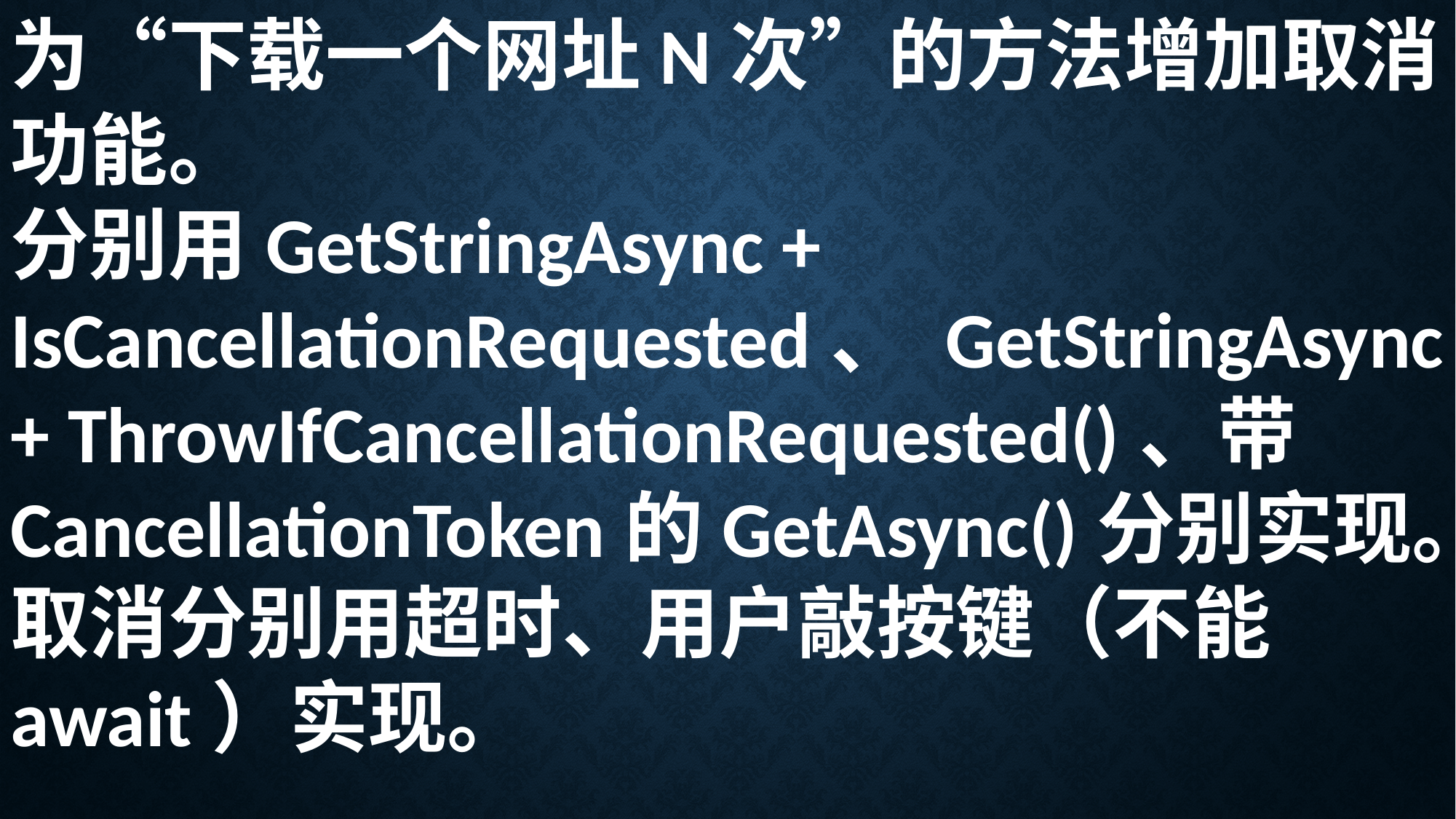

为“下载一个网址N次”的方法增加取消功能。
分别用GetStringAsync + IsCancellationRequested、 GetStringAsync + ThrowIfCancellationRequested()、带CancellationToken的GetAsync()分别实现。取消分别用超时、用户敲按键（不能await）实现。